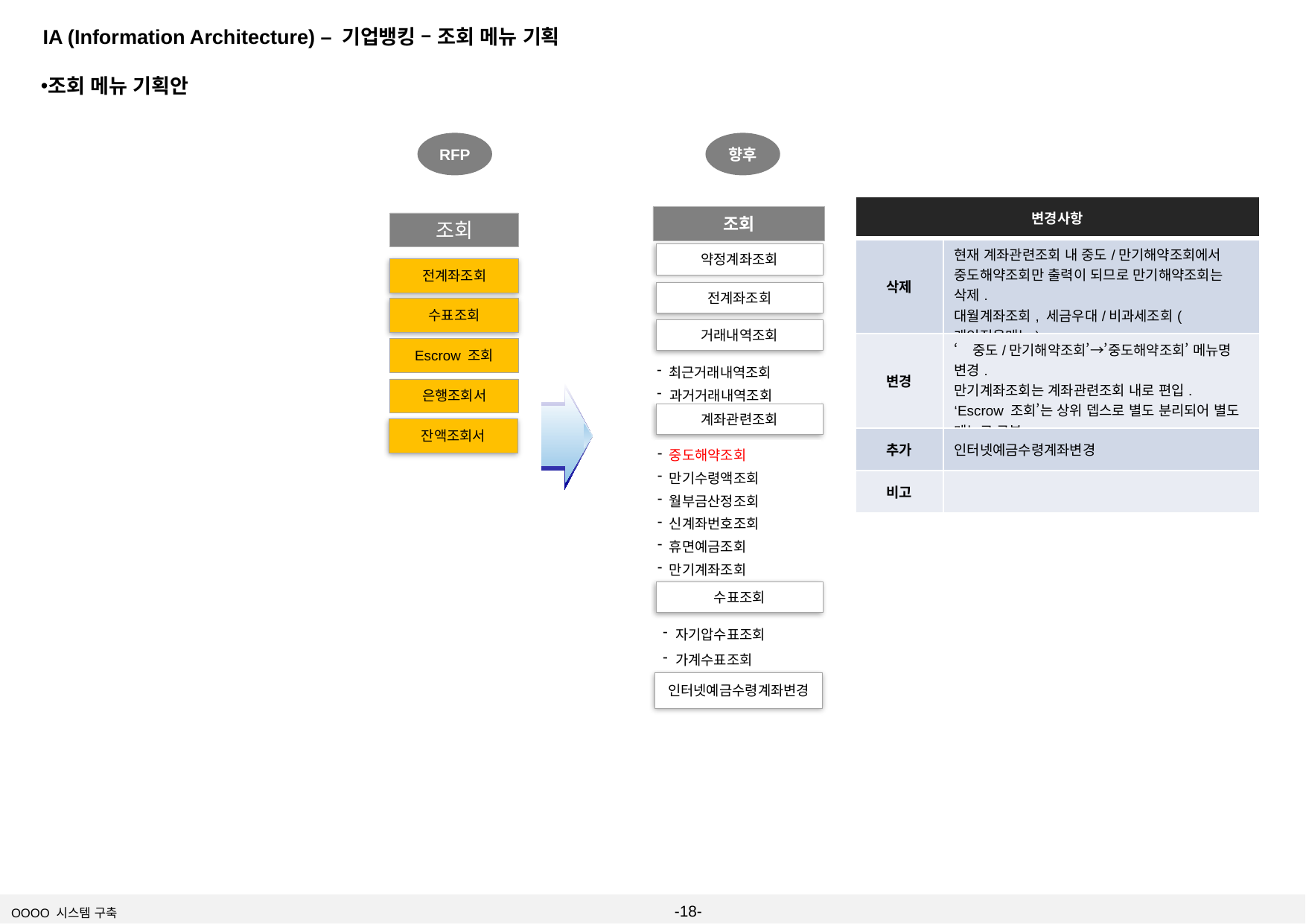

IA (Information Architecture) – 기업뱅킹 – 조회 메뉴 기획
조회 메뉴 기획안
RFP
향후
최종 사유
| 변경사항 |  |
| --- | --- |
| 삭제 | 현재 계좌관련조회 내 중도/만기해약조회에서 중도해약조회만 출력이 되므로 만기해약조회는 삭제. 대월계좌조회, 세금우대/비과세조회(개인전용메뉴). |
| 변경 | ‘중도/만기해약조회’→’중도해약조회’ 메뉴명 변경. 만기계좌조회는 계좌관련조회 내로 편입. ‘Escrow 조회’는 상위 뎁스로 별도 분리되어 별도 메뉴로 구분. |
| 추가 | 인터넷예금수령계좌변경 |
| 비고 |  |
조회
조회
약정계좌조회
전계좌조회
전계좌조회
수표조회
거래내역조회
Escrow 조회
| 최근거래내역조회 |
| --- |
| 과거거래내역조회 |
은행조회서
계좌관련조회

잔액조회서
| 중도해약조회 |
| --- |
| 만기수령액조회 |
| 월부금산정조회 |
| 신계좌번호조회 |
| 휴면예금조회 |
| 만기계좌조회 |
수표조회
| 자기압수표조회 가계수표조회 |
| --- |
인터넷예금수령계좌변경